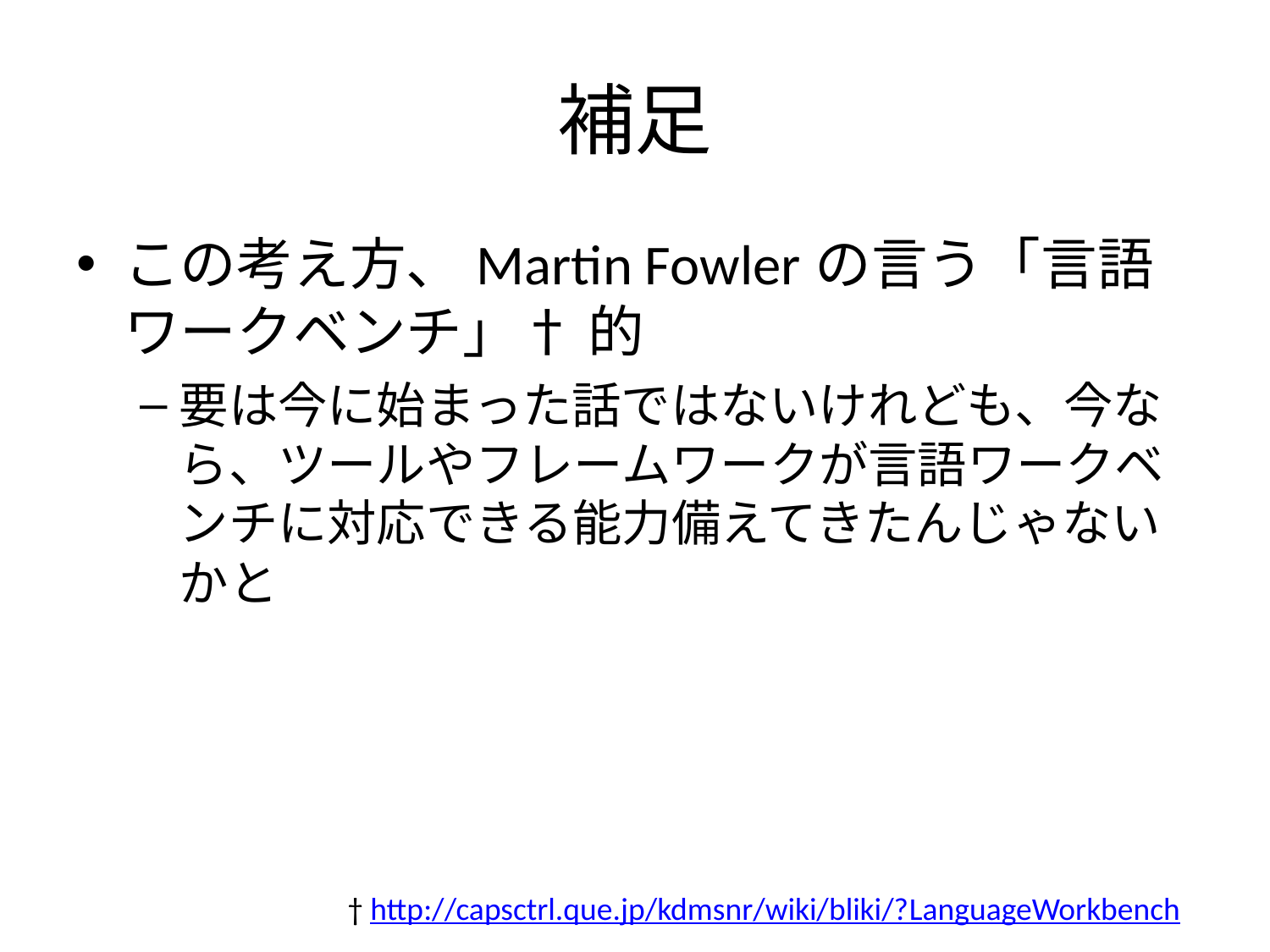

# 補足
この考え方、Martin Fowlerの言う「言語ワークベンチ」† 的
要は今に始まった話ではないけれども、今なら、ツールやフレームワークが言語ワークベンチに対応できる能力備えてきたんじゃないかと
† http://capsctrl.que.jp/kdmsnr/wiki/bliki/?LanguageWorkbench